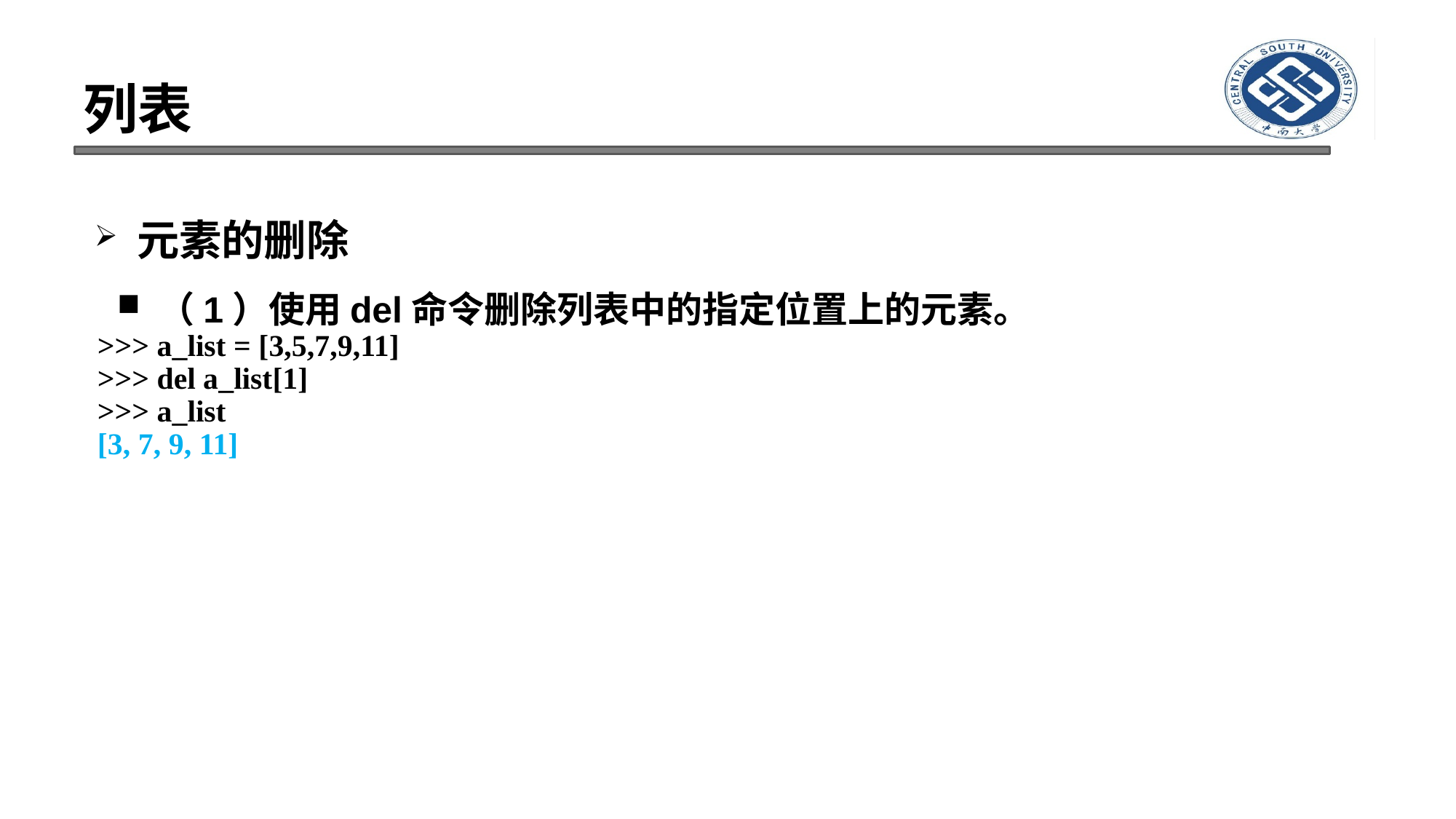

# 列表
元素的删除
（1）使用del命令删除列表中的指定位置上的元素。
>>> a_list = [3,5,7,9,11]
>>> del a_list[1]
>>> a_list
[3, 7, 9, 11]